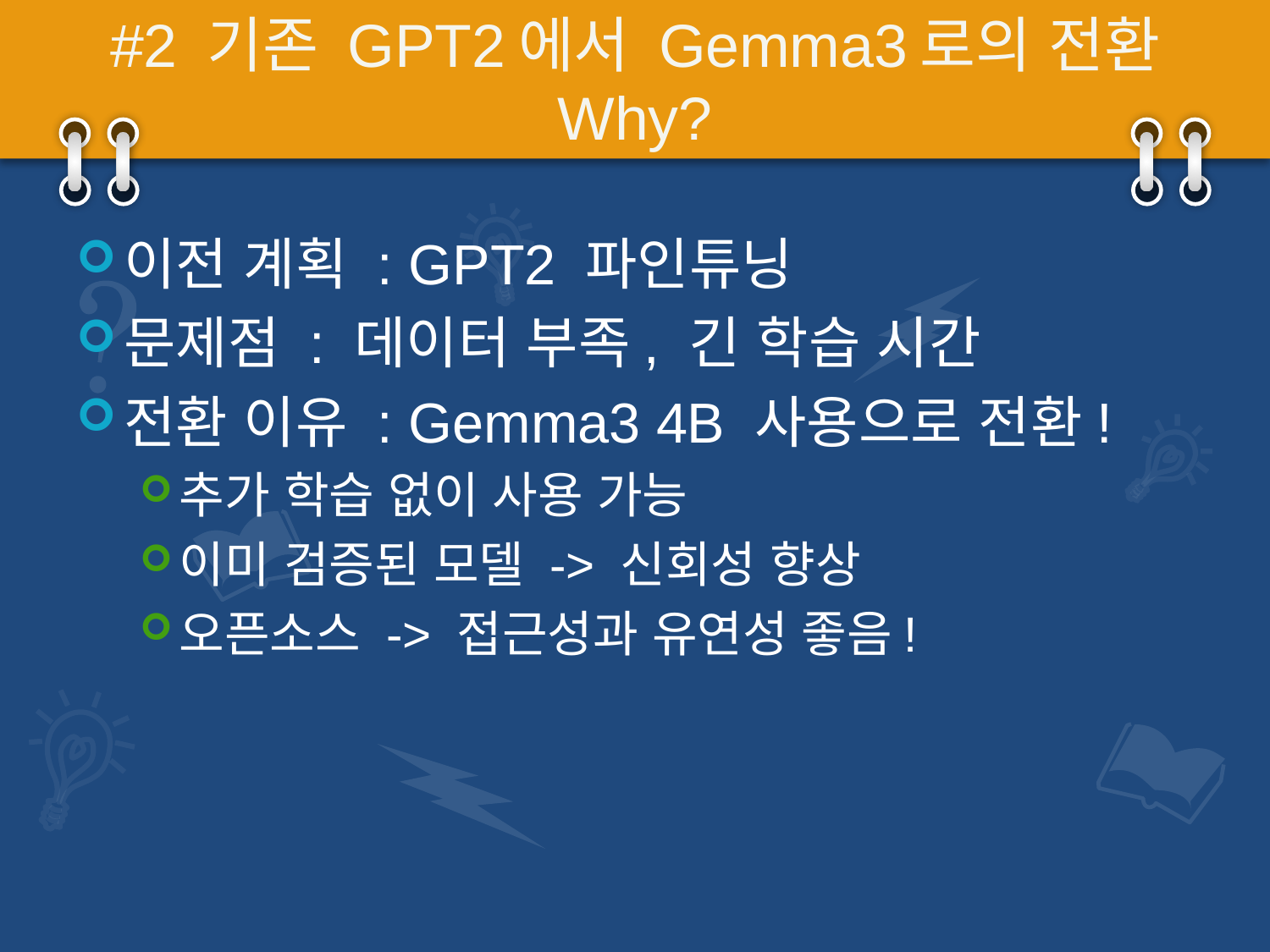

# #2 기존 GPT2에서 Gemma3로의 전환 Why?
이전 계획 : GPT2 파인튜닝
문제점 : 데이터 부족, 긴 학습 시간
전환 이유 : Gemma3 4B 사용으로 전환!
추가 학습 없이 사용 가능
이미 검증된 모델 -> 신회성 향상
오픈소스 -> 접근성과 유연성 좋음!